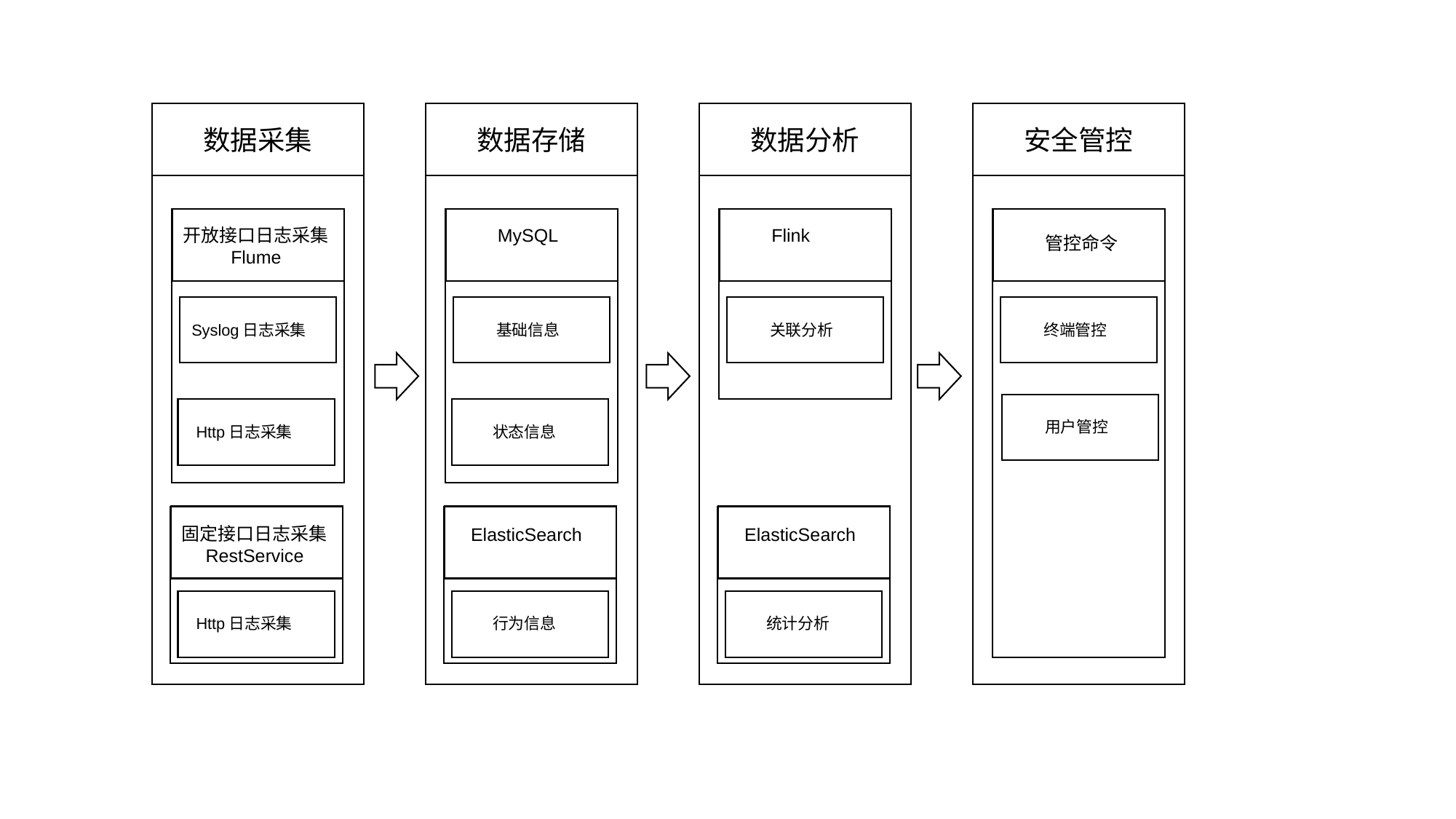

数据采集
数据存储
数据分析
安全管控

开放接口日志采集
Flume
MySQL
Flink
管控命令

Syslog日志采集
基础信息
关联分析
终端管控

用户管控
Http日志采集
状态信息

固定接口日志采集
RestService
ElasticSearch
ElasticSearch

Http日志采集
行为信息
统计分析